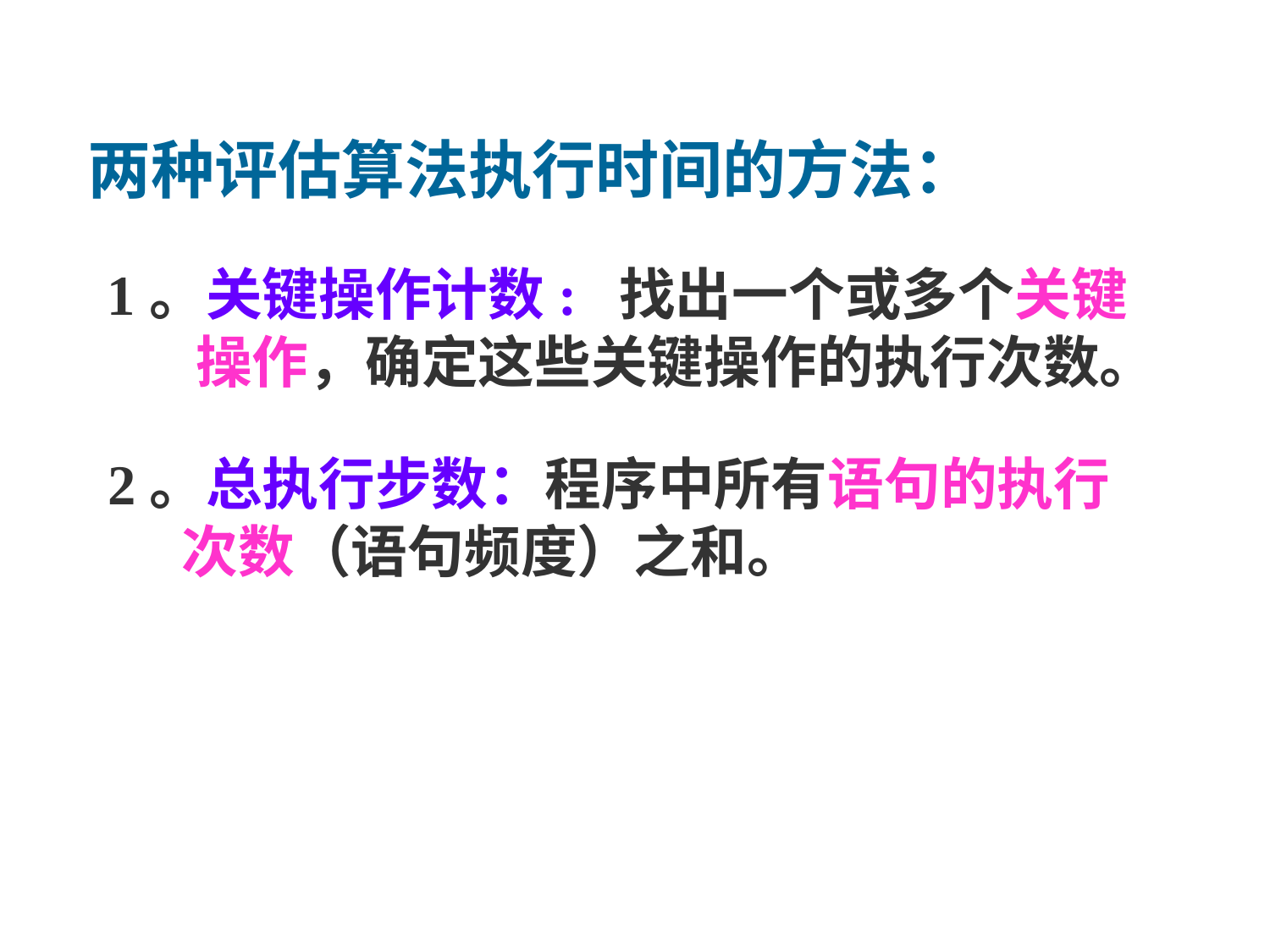

两种评估算法执行时间的方法：
1。关键操作计数:  找出一个或多个关键操作，确定这些关键操作的执行次数。
2。总执行步数：程序中所有语句的执行次数（语句频度）之和。